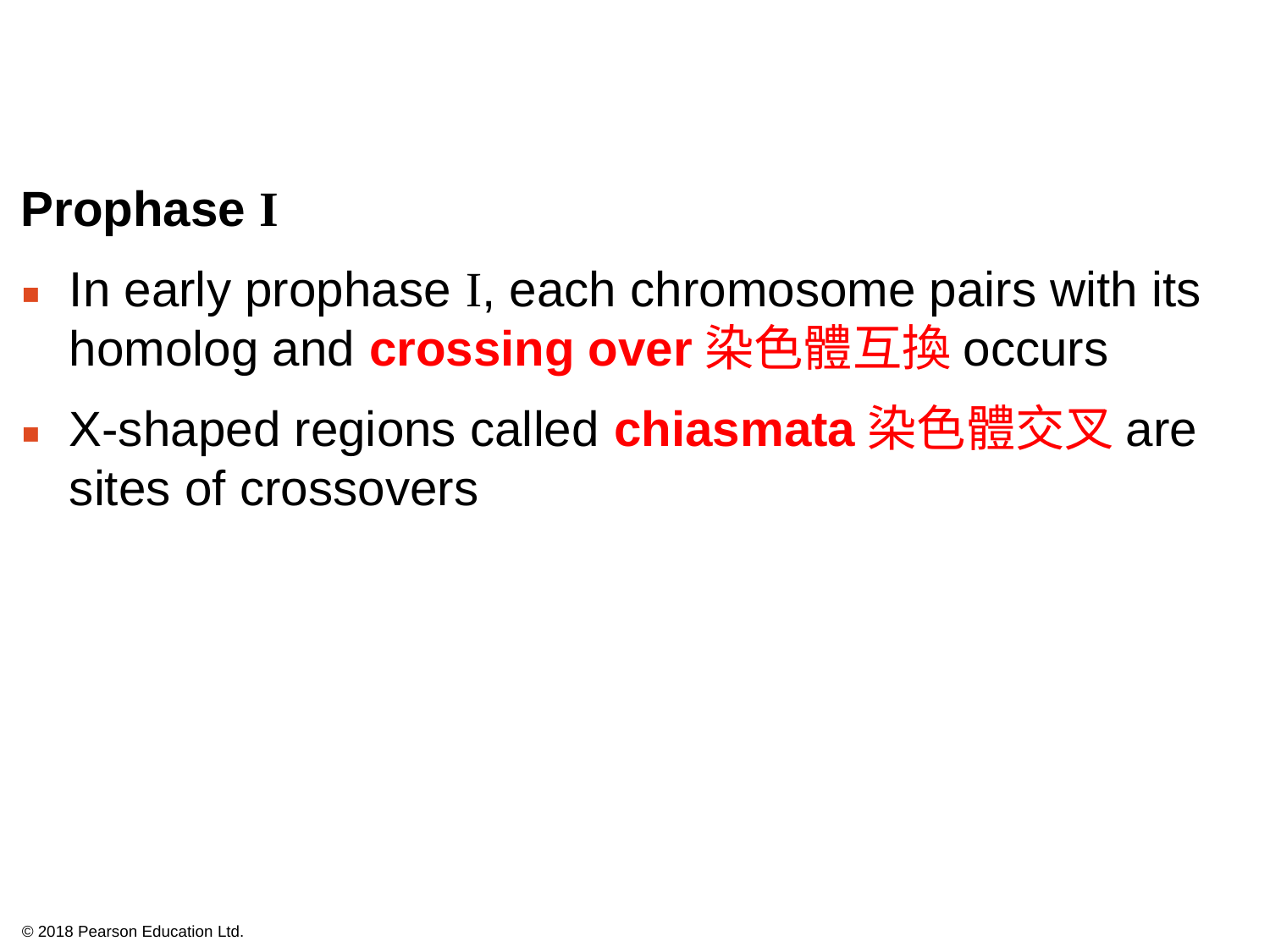

Prophase I
In early prophase I, each chromosome pairs with its homolog and crossing over染色體互換occurs
X-shaped regions called chiasmata染色體交叉are sites of crossovers
© 2018 Pearson Education Ltd.